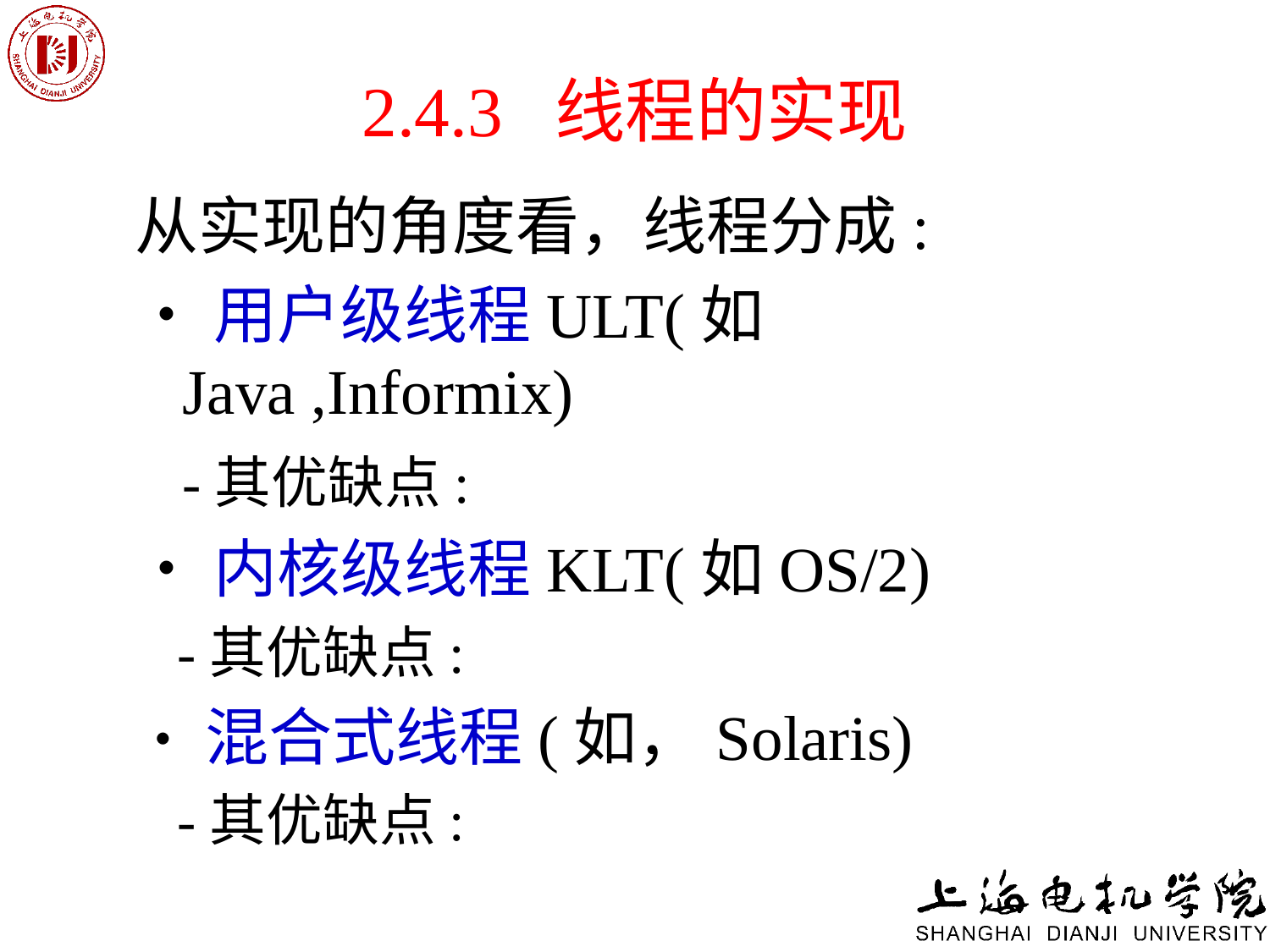

2.4.3  线程的实现
从实现的角度看，线程分成:
•用户级线程ULT(如Java ,Informix)
	-其优缺点:
•内核级线程KLT(如OS/2)
   -其优缺点:
•混合式线程(如，Solaris)
   -其优缺点: